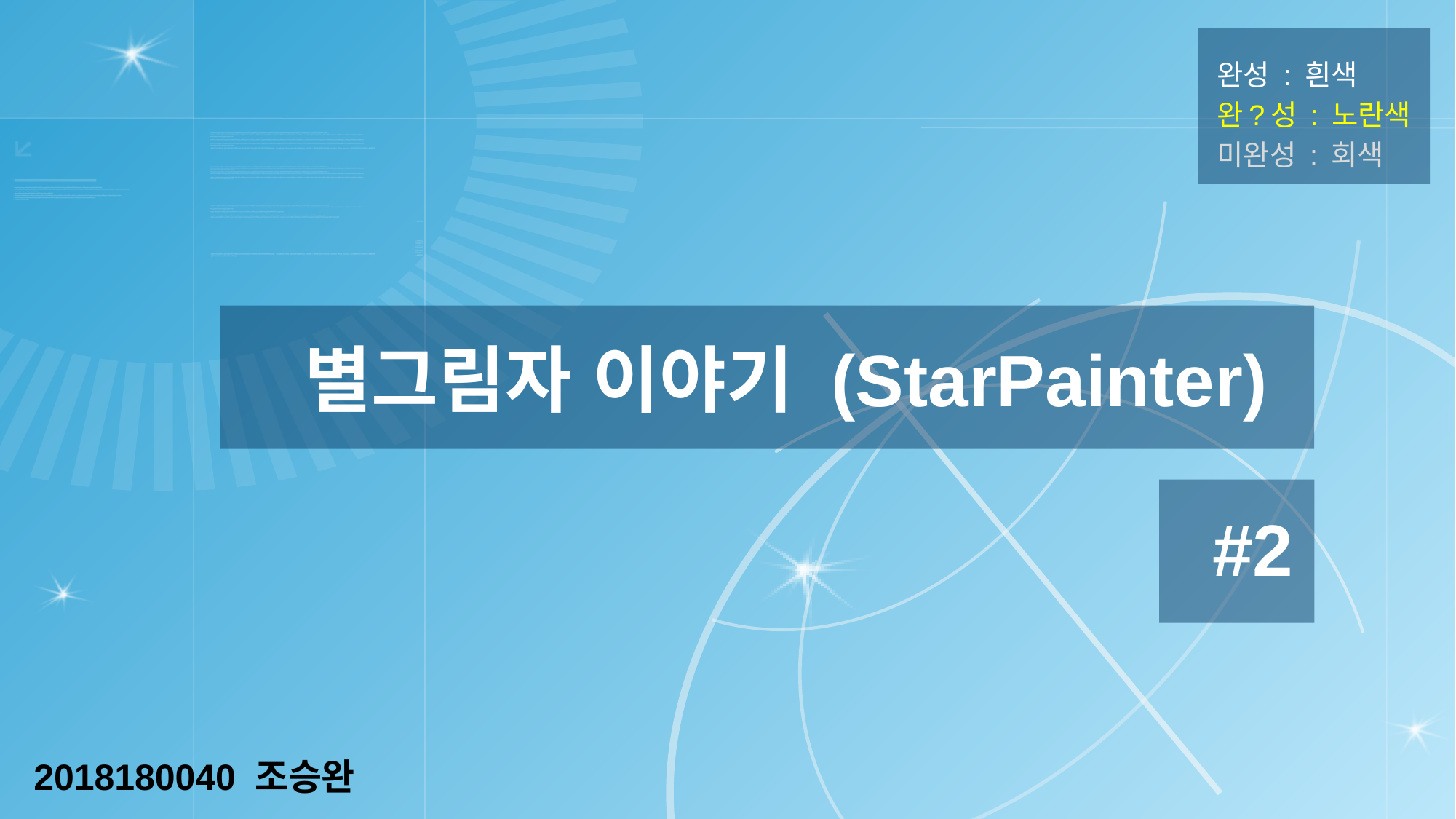

완성 : 흰색
완?성 : 노란색
미완성 : 회색
# 별그림자 이야기 (StarPainter)

#2

2018180040 조승완